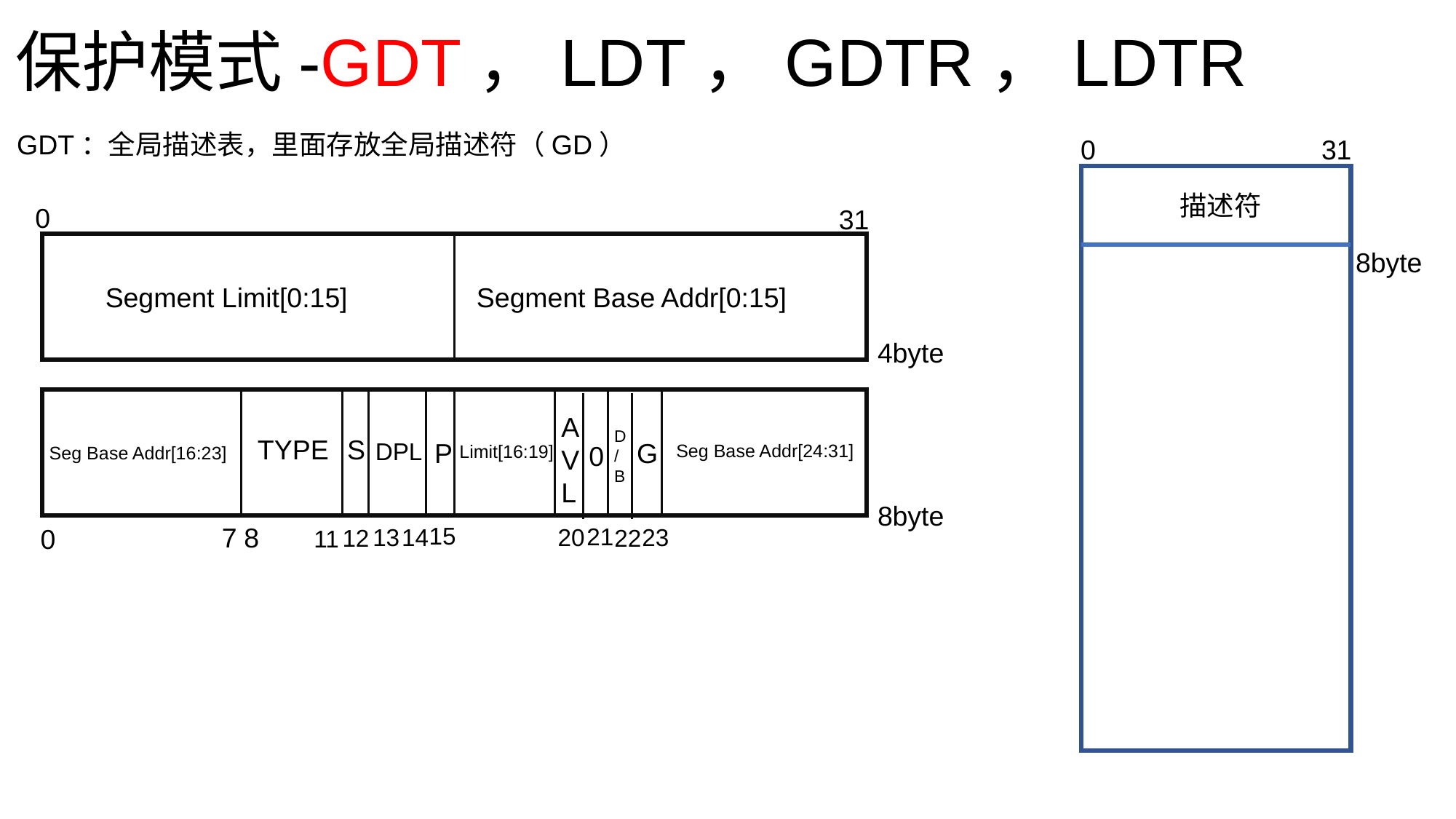

# 保护模式-GDT，LDT，GDTR，LDTR
GDT：全局描述表，里面存放全局描述符（GD）
0
31

描述符
0
31

8byte
Segment Limit[0:15]
Segment Base Addr[0:15]
4byte

A
V
L
D
/
B
TYPE
S
G
DPL
P
0
Seg Base Addr[24:31]
Limit[16:19]
Seg Base Addr[16:23]
8byte
7
8
15
21
13
14
0
20
23
12
22
11